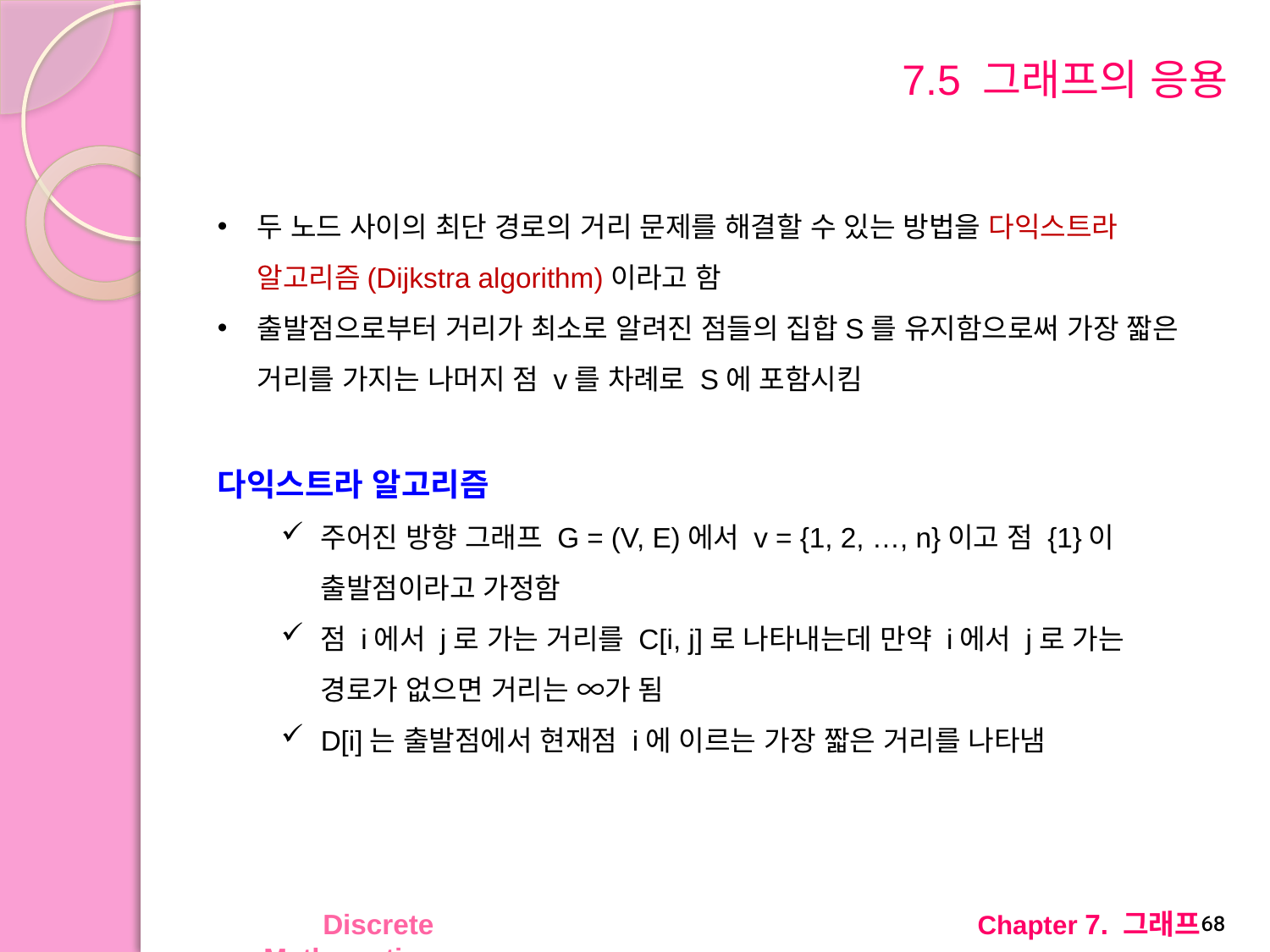

# 7.5 그래프의 응용
두 노드 사이의 최단 경로의 거리 문제를 해결할 수 있는 방법을 다익스트라 알고리즘(Dijkstra algorithm)이라고 함
출발점으로부터 거리가 최소로 알려진 점들의 집합S를 유지함으로써 가장 짧은 거리를 가지는 나머지 점 v를 차례로 S에 포함시킴

다익스트라 알고리즘
주어진 방향 그래프 G = (V, E)에서 v = {1, 2, …, n}이고 점 {1}이 출발점이라고 가정함
점 i에서 j로 가는 거리를 C[i, j]로 나타내는데 만약 i에서 j로 가는 경로가 없으면 거리는 ∞가 됨
D[i]는 출발점에서 현재점 i에 이르는 가장 짧은 거리를 나타냄
Discrete Mathematics
Chapter 7. 그래프
68